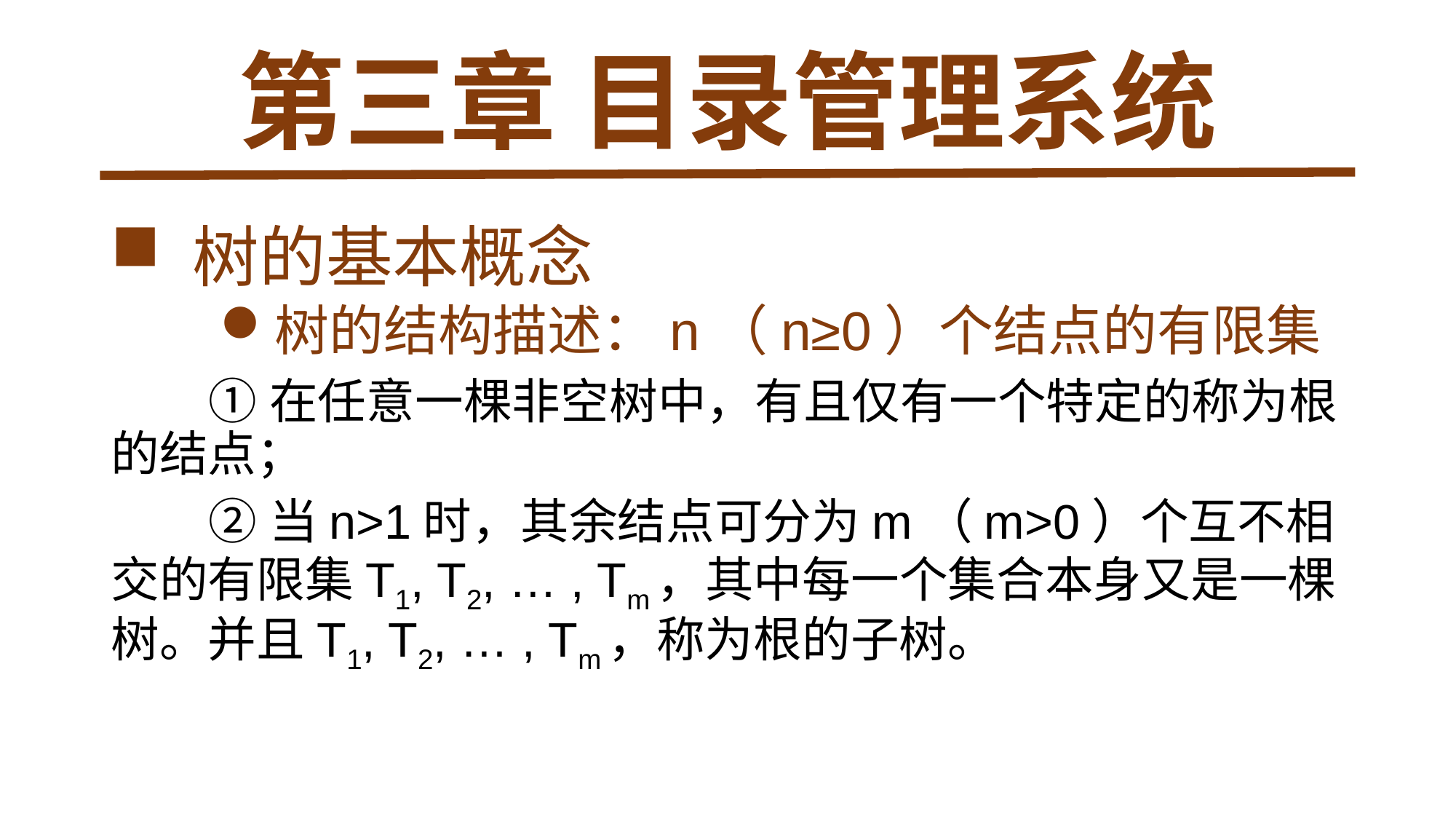

# 第三章 目录管理系统
 树的基本概念
树的结构描述：n（n≥0）个结点的有限集
         ①在任意一棵非空树中，有且仅有一个特定的称为根的结点；
         ②当n>1时，其余结点可分为m（m>0）个互不相交的有限集T1, T2, … , Tm，其中每一个集合本身又是一棵树。并且T1, T2, … , Tm，称为根的子树。